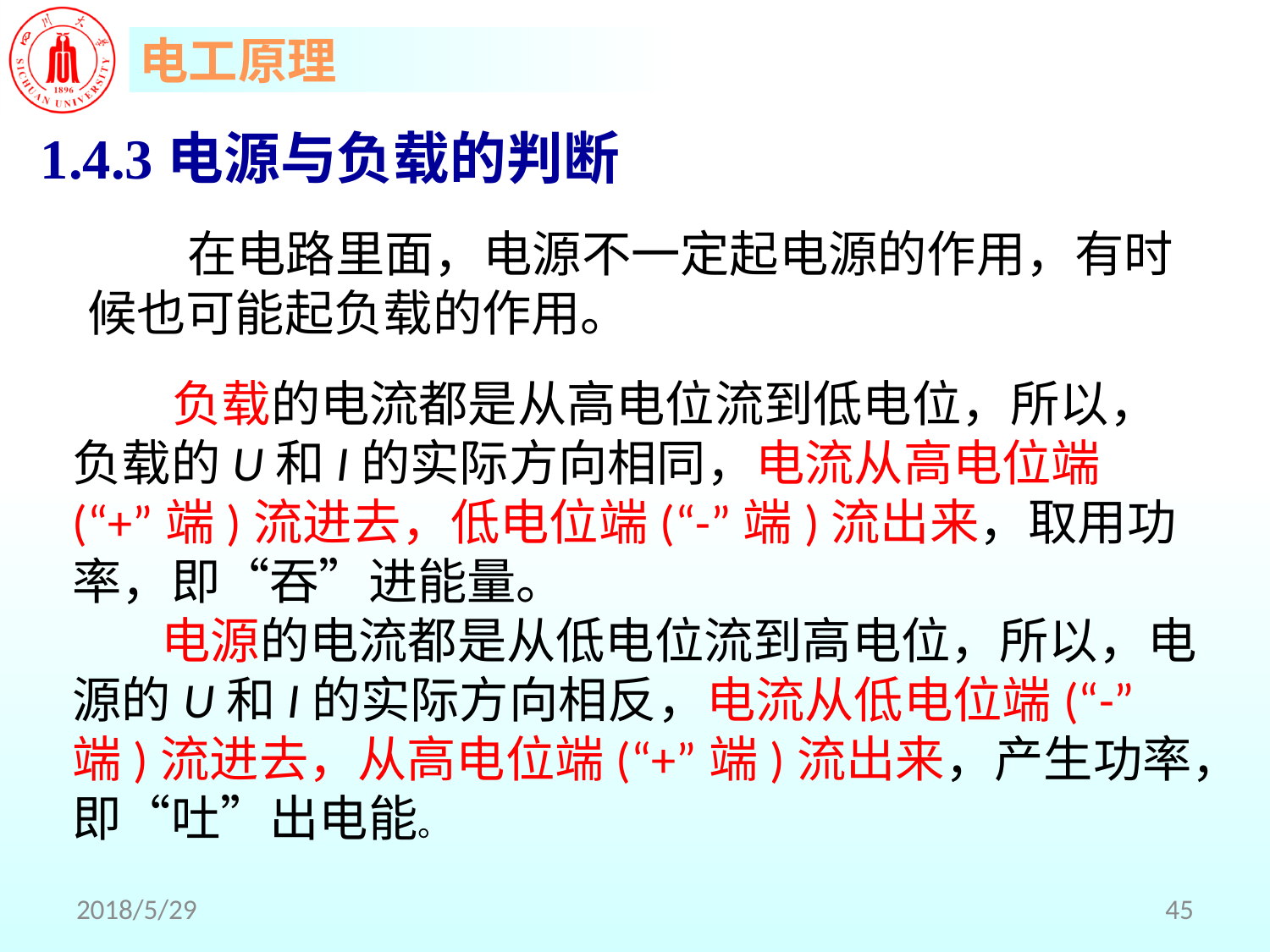

1.4.3电源与负载的判断
        在电路里面，电源不一定起电源的作用，有时候也可能起负载的作用。
        负载的电流都是从高电位流到低电位，所以，负载的U和I的实际方向相同，电流从高电位端(“+”端)流进去，低电位端(“-”端)流出来，取用功率，即“吞”进能量。
       电源的电流都是从低电位流到高电位，所以，电源的U和I的实际方向相反，电流从低电位端(“-”端)流进去，从高电位端(“+”端)流出来，产生功率，即“吐”出电能。
2018/5/29
45